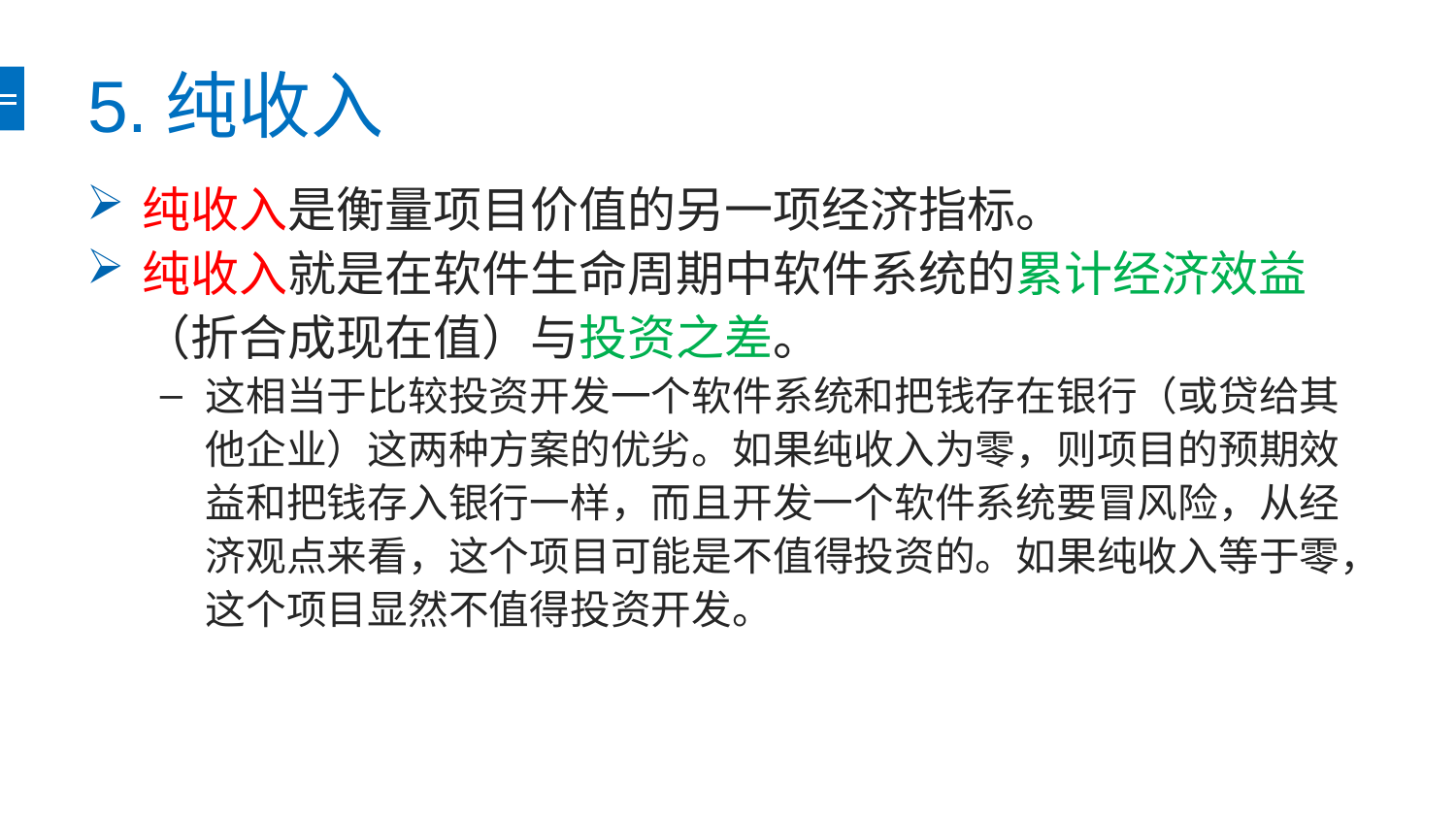

# 5.纯收入
纯收入是衡量项目价值的另一项经济指标。
纯收入就是在软件生命周期中软件系统的累计经济效益（折合成现在值）与投资之差。
这相当于比较投资开发一个软件系统和把钱存在银行（或贷给其他企业）这两种方案的优劣。如果纯收入为零，则项目的预期效益和把钱存入银行一样，而且开发一个软件系统要冒风险，从经济观点来看，这个项目可能是不值得投资的。如果纯收入等于零，这个项目显然不值得投资开发。